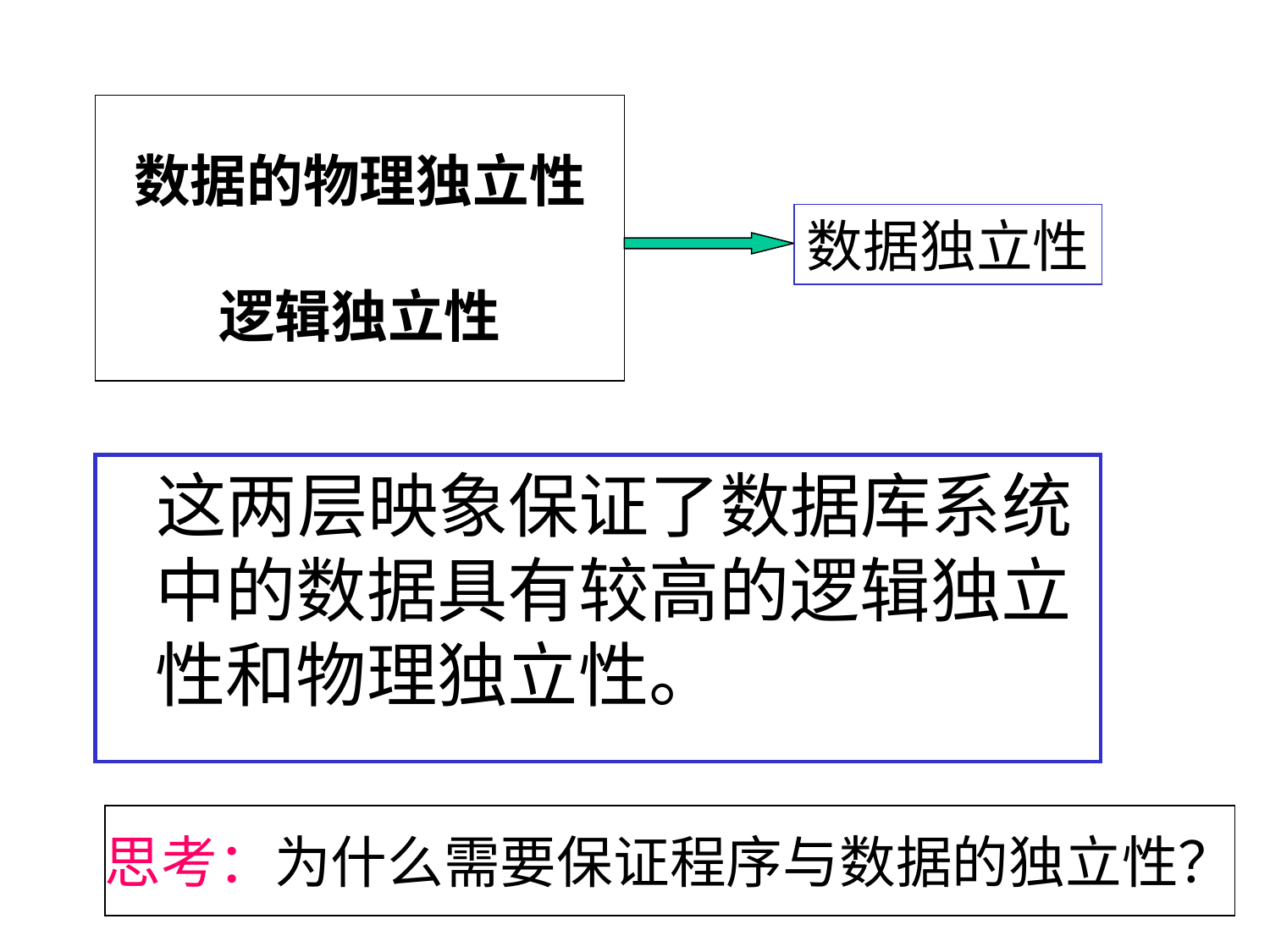

数据的物理独立性

逻辑独立性
数据独立性

  这两层映象保证了数据库系统中的数据具有较高的逻辑独立性和物理独立性。
思考：为什么需要保证程序与数据的独立性？